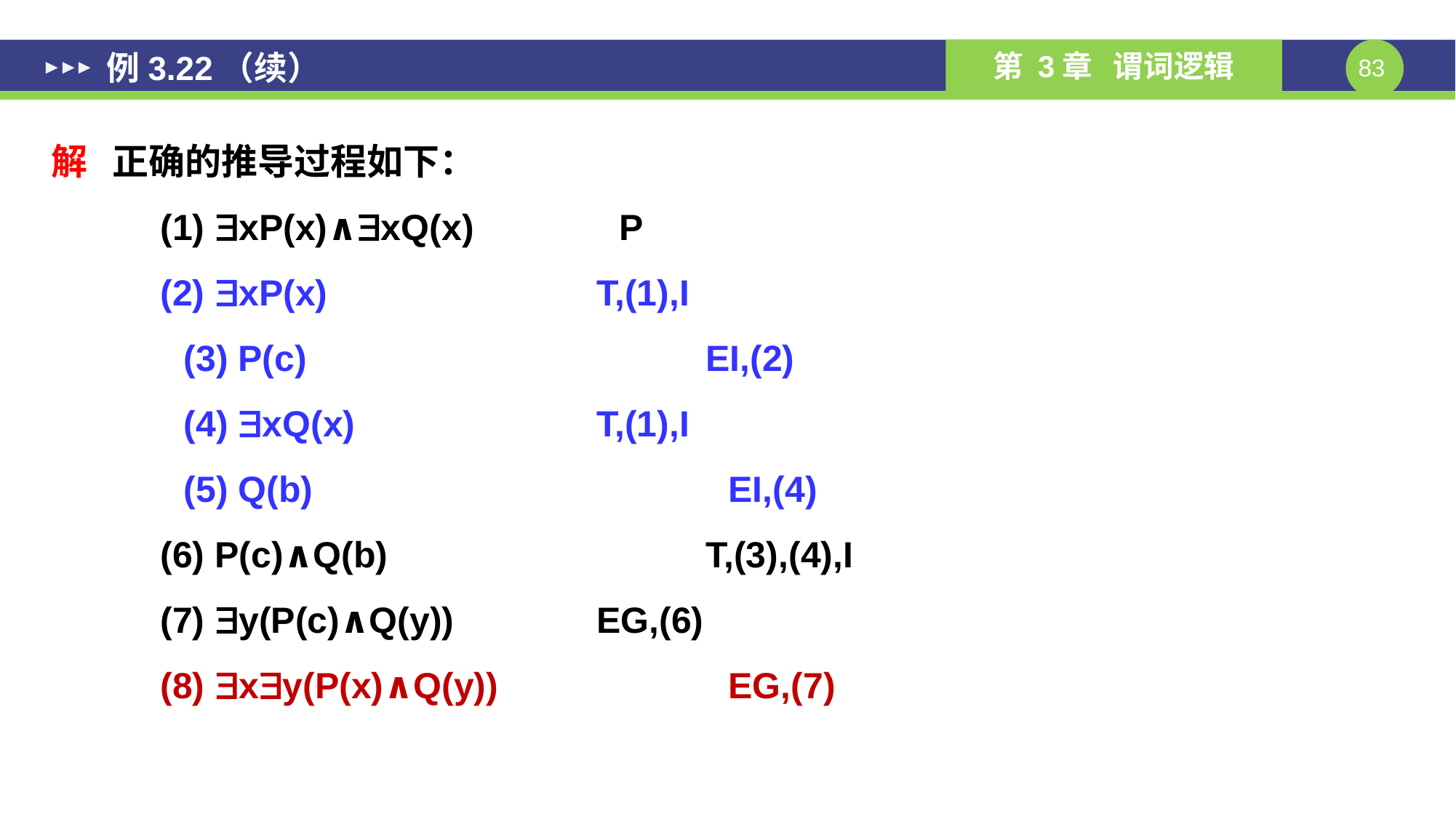

例3.22（续）
解   正确的推导过程如下：
	(1) ∃xP(x)∧∃xQ(x)	             P
	(2) ∃xP(x)			T,(1),I
             (3) P(c)				EI,(2)
             (4) ∃xQ(x)			T,(1),I
             (5) Q(b)			             EI,(4)
	(6) P(c)∧Q(b)			T,(3),(4),I
	(7) ∃y(P(c)∧Q(y))		EG,(6)
	(8) ∃x∃y(P(x)∧Q(y))	             EG,(7)